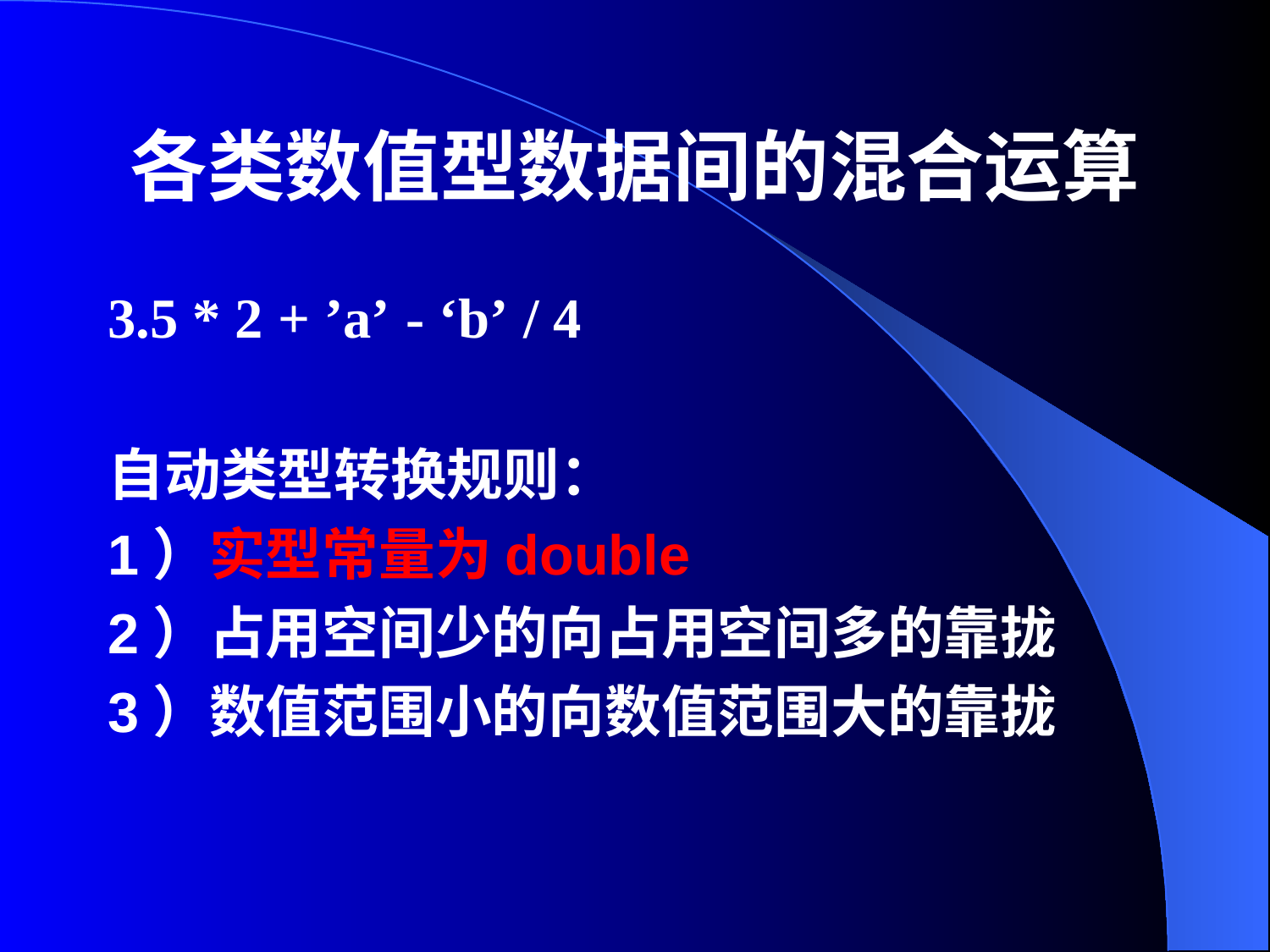

# 各类数值型数据间的混合运算
3.5 * 2 + ’a’ - ‘b’ / 4

自动类型转换规则：
1）实型常量为double
2）占用空间少的向占用空间多的靠拢
3）数值范围小的向数值范围大的靠拢